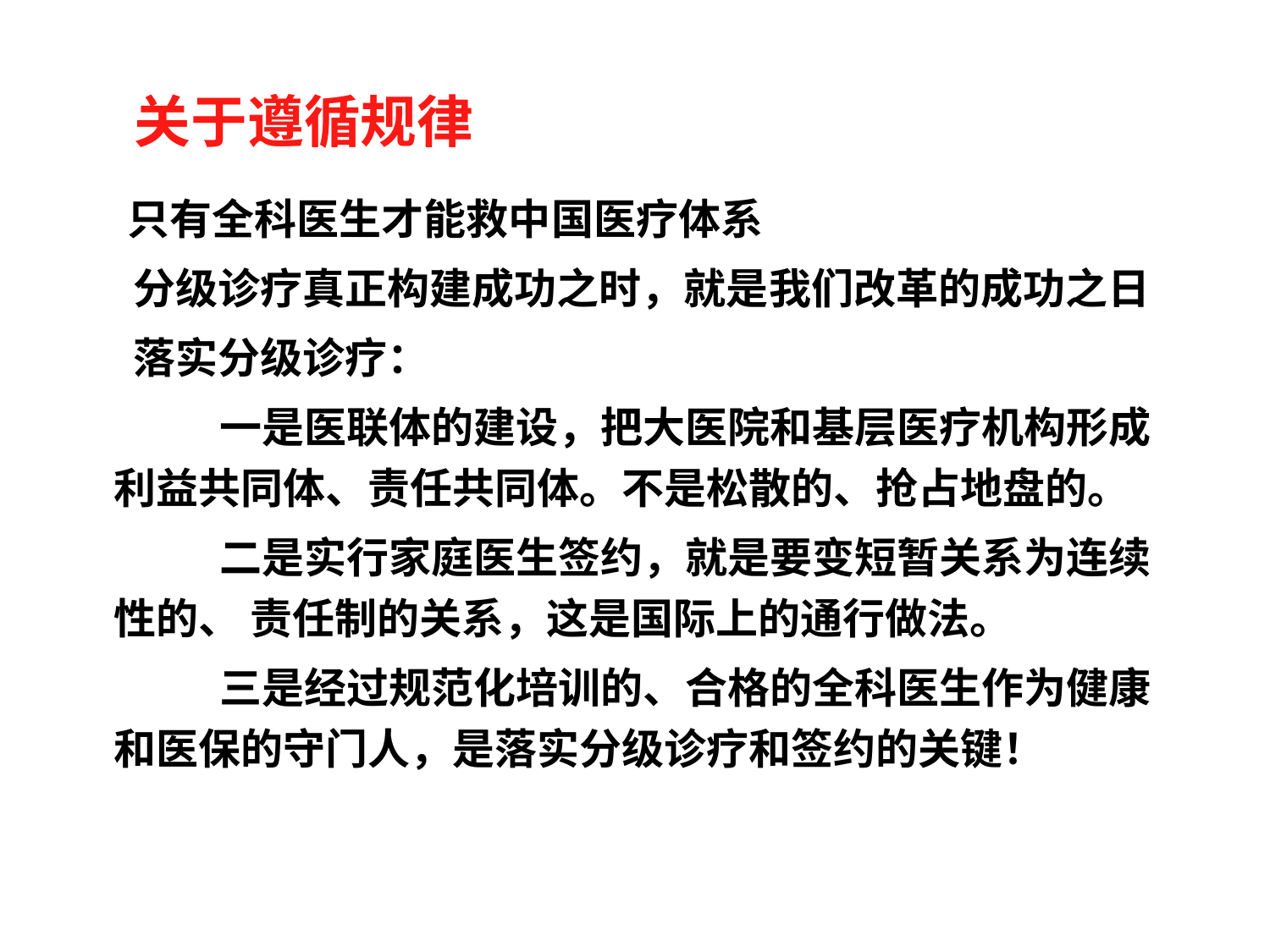

# 关于遵循规律
      只有全科医生才能救中国医疗体系
      分级诊疗真正构建成功之时，就是我们改革的成功之日
      落实分级诊疗：
               一是医联体的建设，把大医院和基层医疗机构形成利益共同体、责任共同体。不是松散的、抢占地盘的。
               二是实行家庭医生签约，就是要变短暂关系为连续性的、 责任制的关系，这是国际上的通行做法。
               三是经过规范化培训的、合格的全科医生作为健康和医保的守门人，是落实分级诊疗和签约的关键！